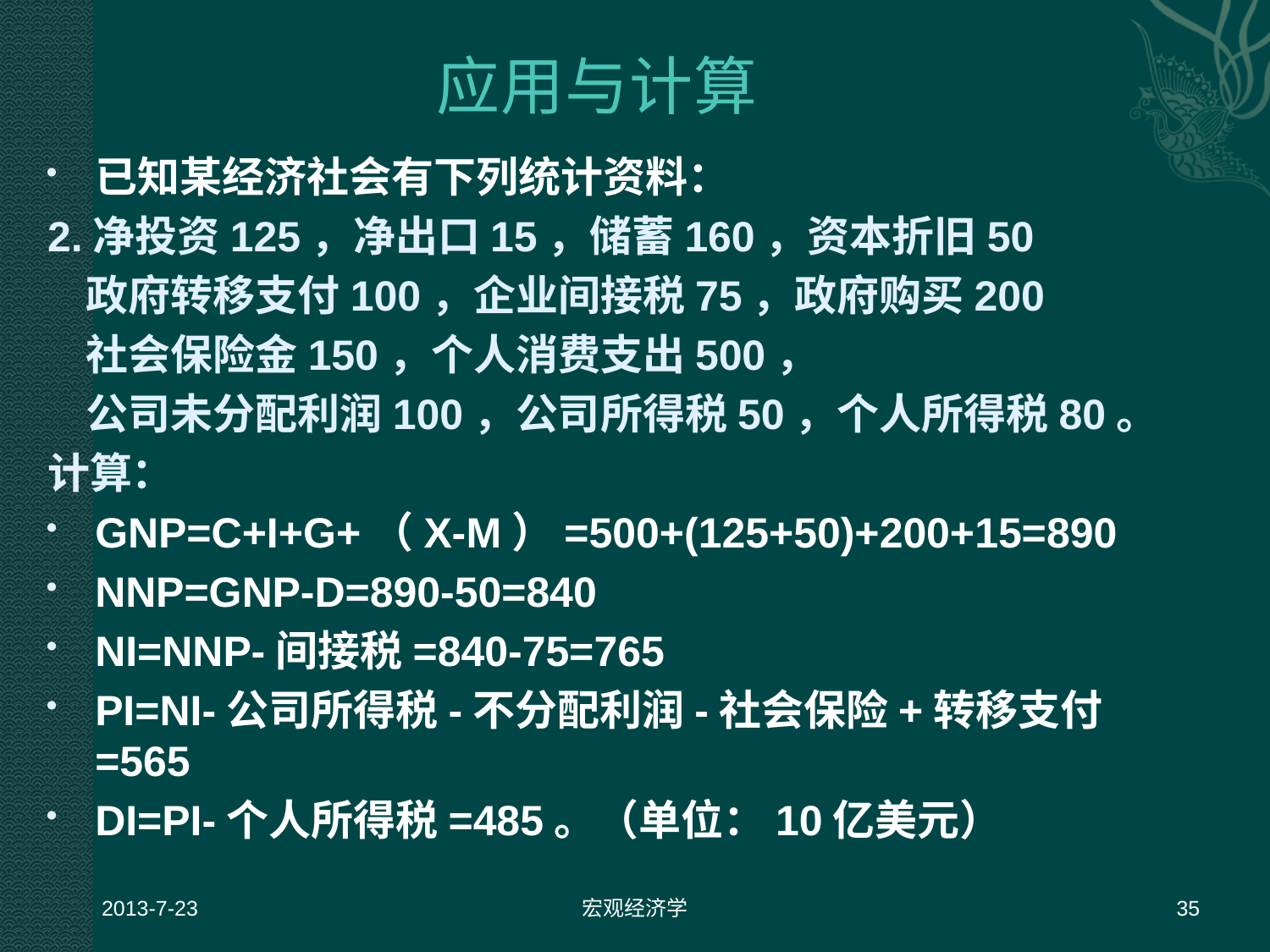

# 应用与计算
已知某经济社会有下列统计资料：
2.净投资125，净出口15，储蓄160，资本折旧50
   政府转移支付100，企业间接税75，政府购买200
   社会保险金150，个人消费支出500，
   公司未分配利润100，公司所得税50，个人所得税80。
计算：
GNP=C+I+G+（X-M）=500+(125+50)+200+15=890
NNP=GNP-D=890-50=840
NI=NNP-间接税=840-75=765
PI=NI-公司所得税-不分配利润-社会保险+转移支付=565
DI=PI-个人所得税=485。（单位：10亿美元）

2013-7-23
宏观经济学
35